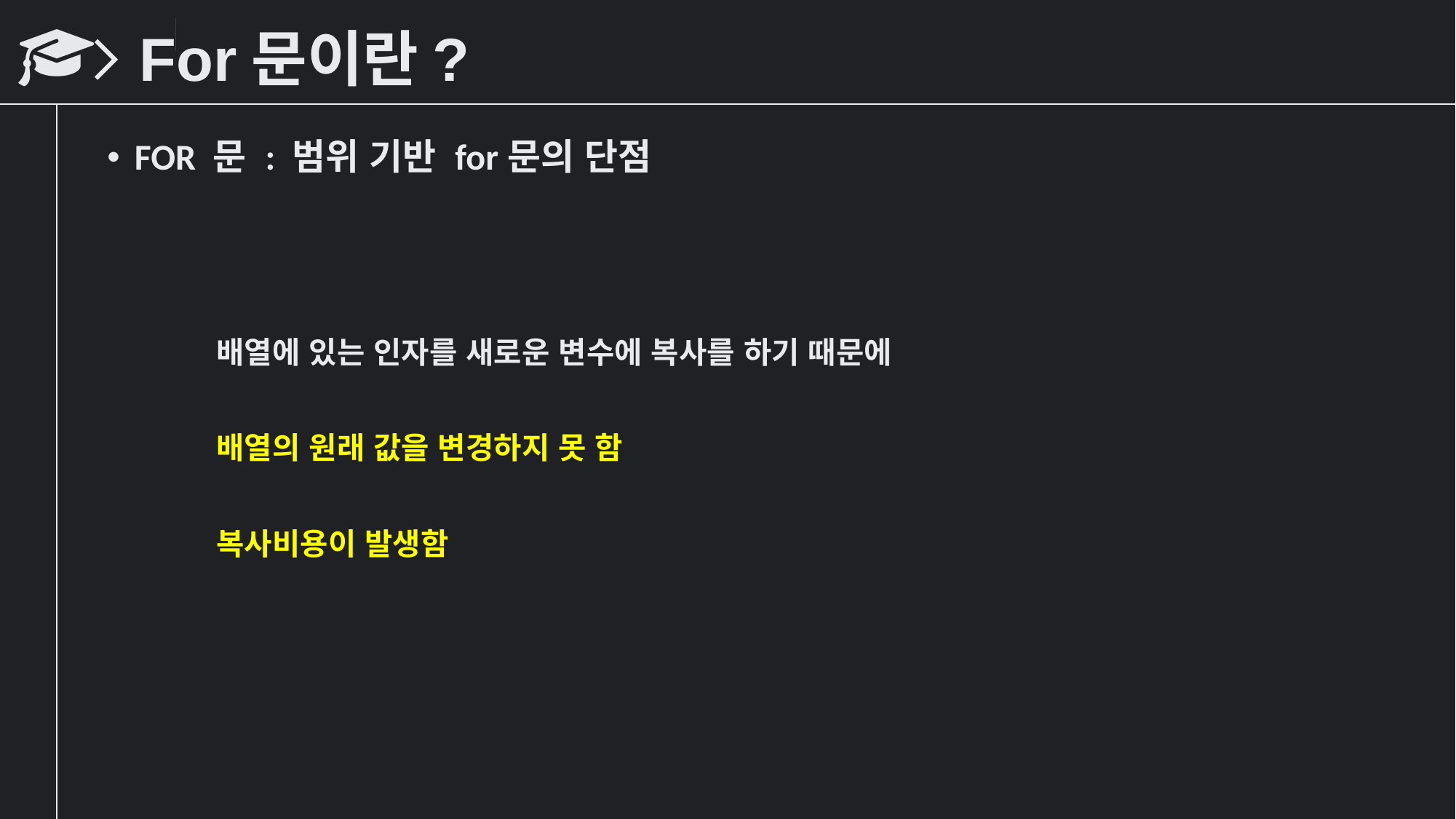

# For문이란?
FOR 문 : 범위 기반 for문의 단점

	배열에 있는 인자를 새로운 변수에 복사를 하기 때문에

	배열의 원래 값을 변경하지 못 함

	복사비용이 발생함